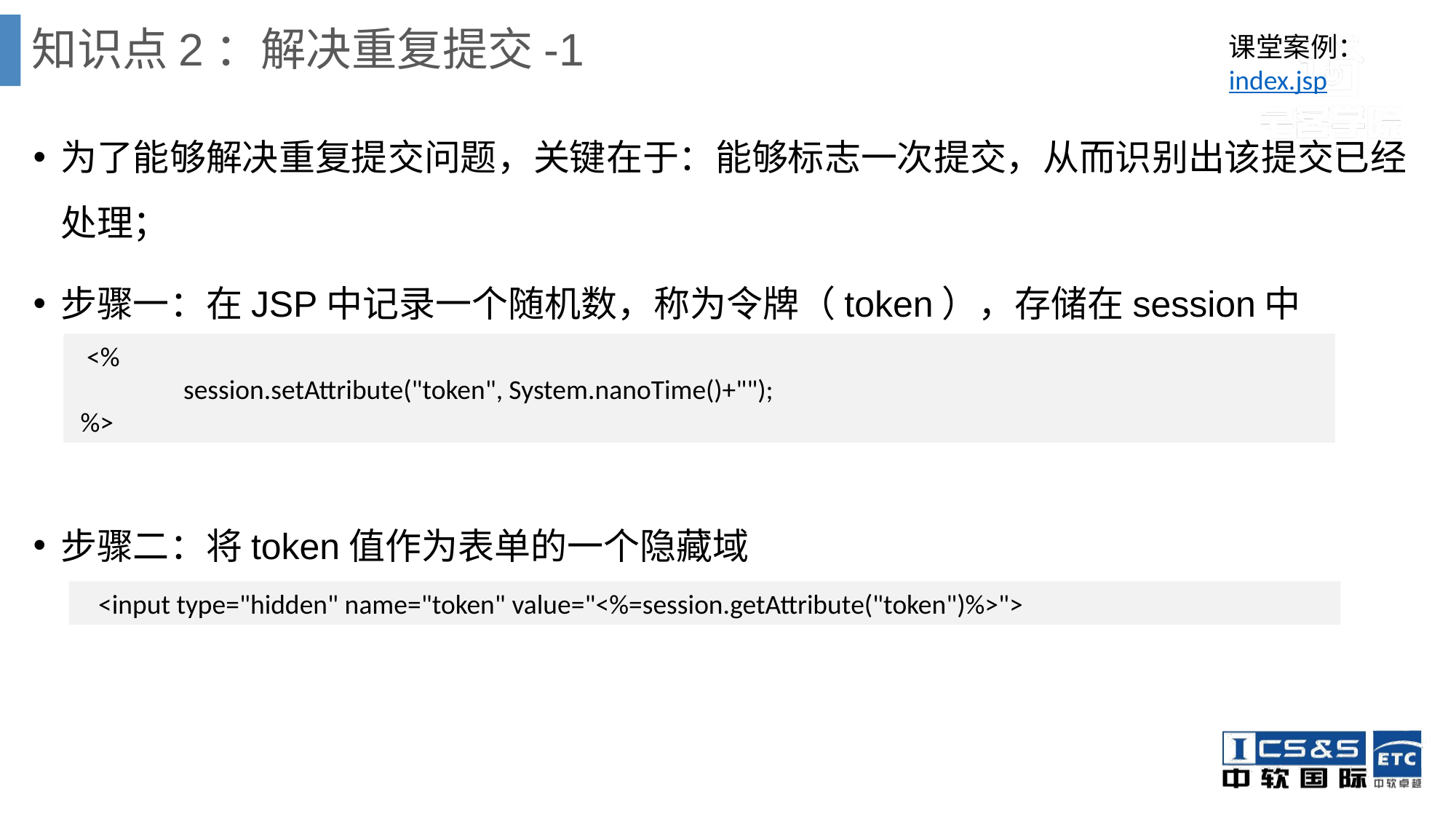

# 知识点2：解决重复提交-1
课堂案例：
index.jsp
为了能够解决重复提交问题，关键在于：能够标志一次提交，从而识别出该提交已经处理；
步骤一：在JSP中记录一个随机数，称为令牌（token），存储在session中

步骤二：将token值作为表单的一个隐藏域

  <%
	session.setAttribute("token", System.nanoTime()+"");
 %>
   <input type="hidden" name="token" value="<%=session.getAttribute("token")%>">